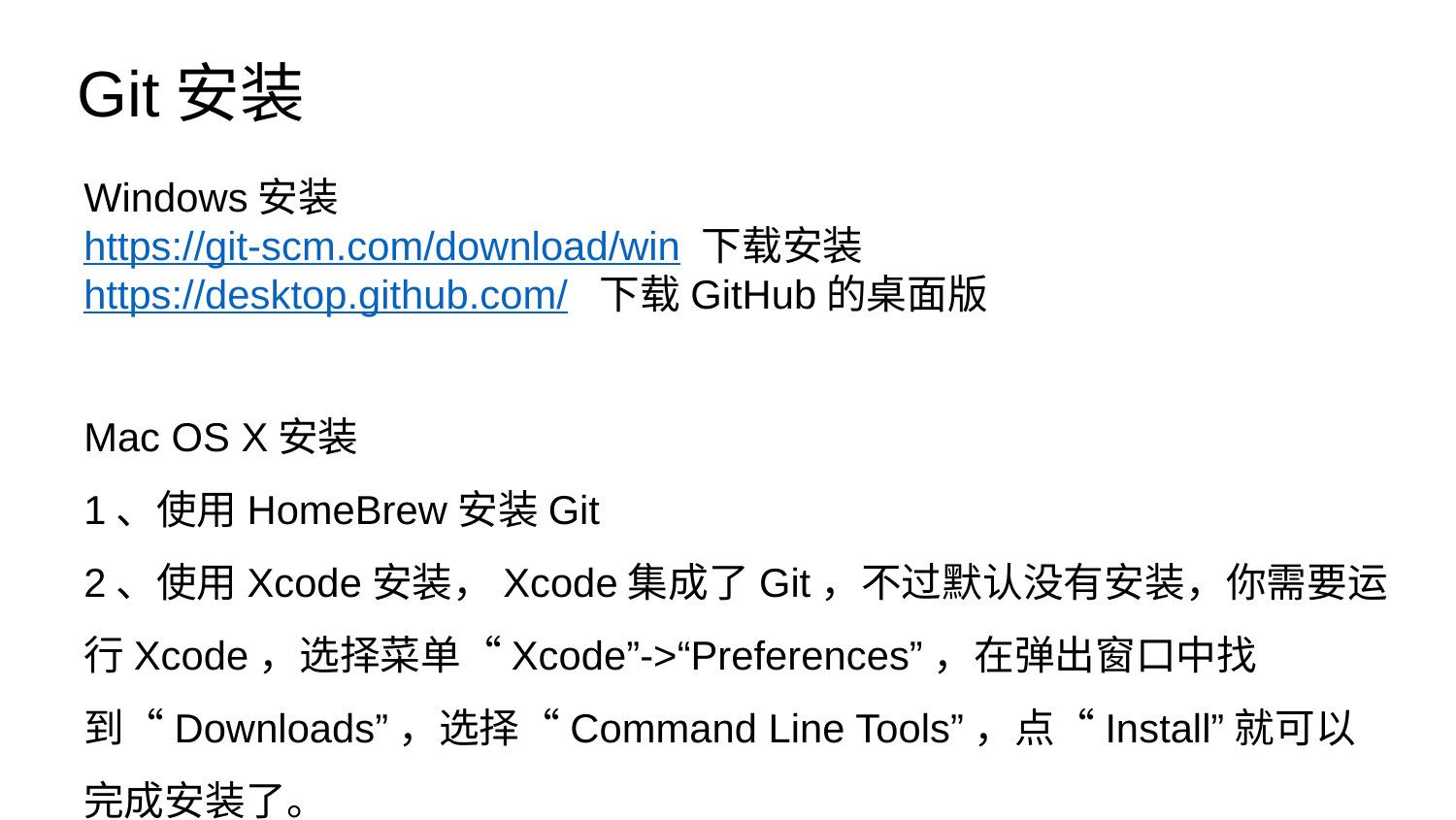

Git安装
Windows安装
https://git-scm.com/download/win 下载安装
https://desktop.github.com/  下载GitHub的桌面版
Mac OS X安装
1、使用HomeBrew安装Git
2、使用Xcode安装，Xcode集成了Git，不过默认没有安装，你需要运行Xcode，选择菜单“Xcode”->“Preferences”，在弹出窗口中找到“Downloads”，选择“Command Line Tools”，点“Install”就可以完成安装了。